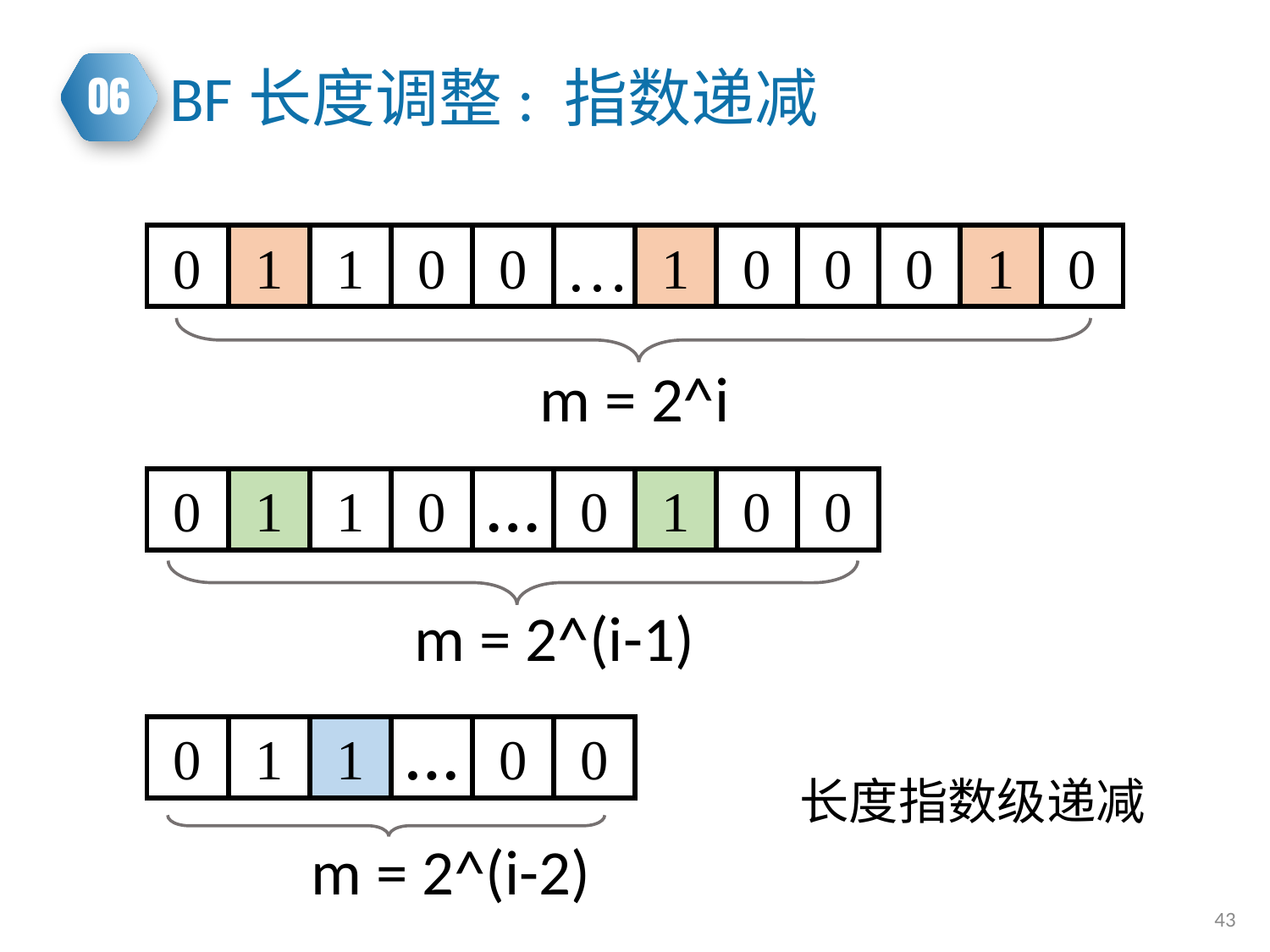

BF长度调整: 指数递减

0
1
1
0
0
…
1
0
0
0
1
0
m = 2^i

0
1
1
0
…
0
1
0
0
m = 2^(i-1)

0
1
1
…
0
0
长度指数级递减
m = 2^(i-2)
43